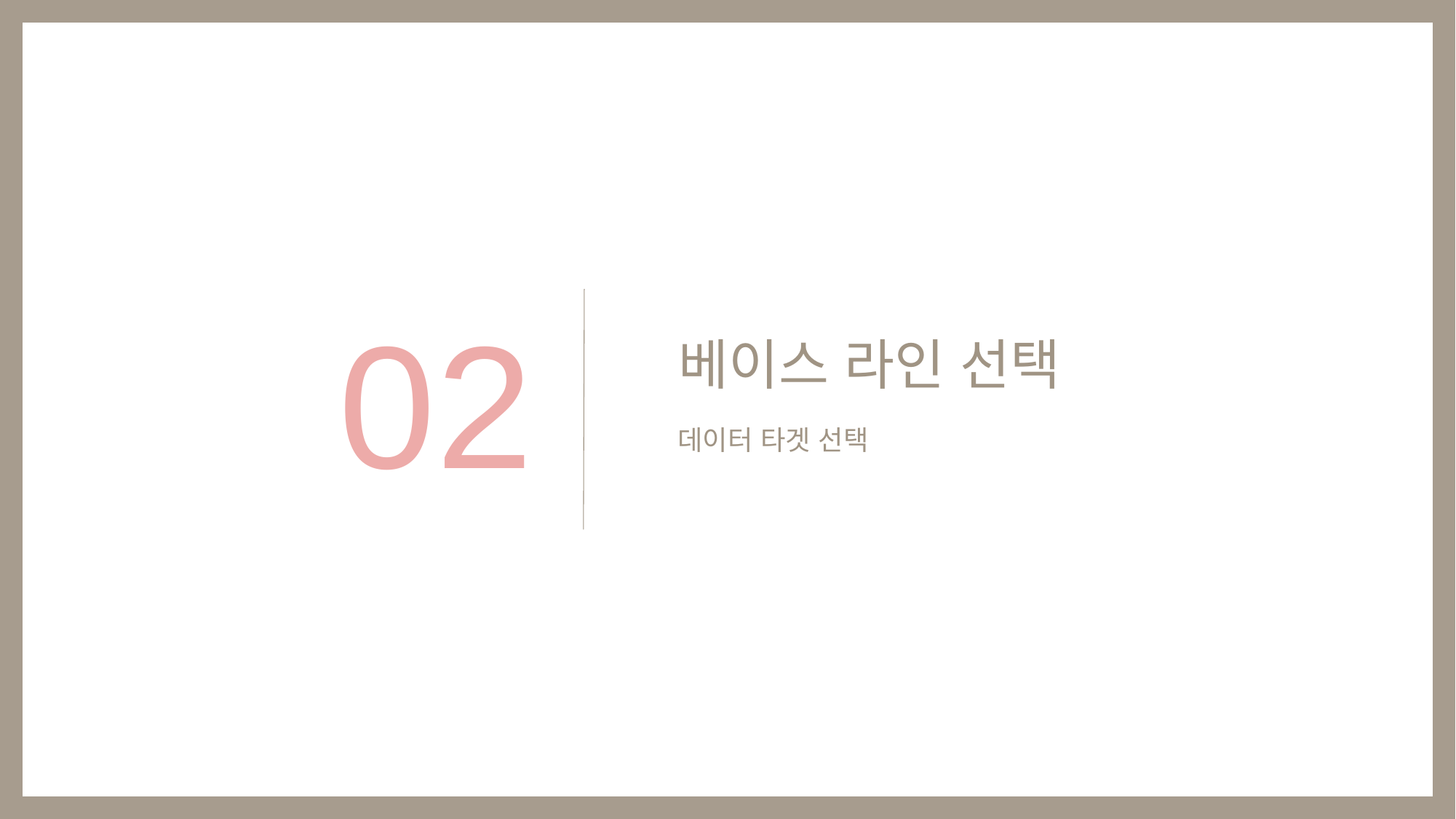

02
베이스 라인 선택
데이터 타겟 선택